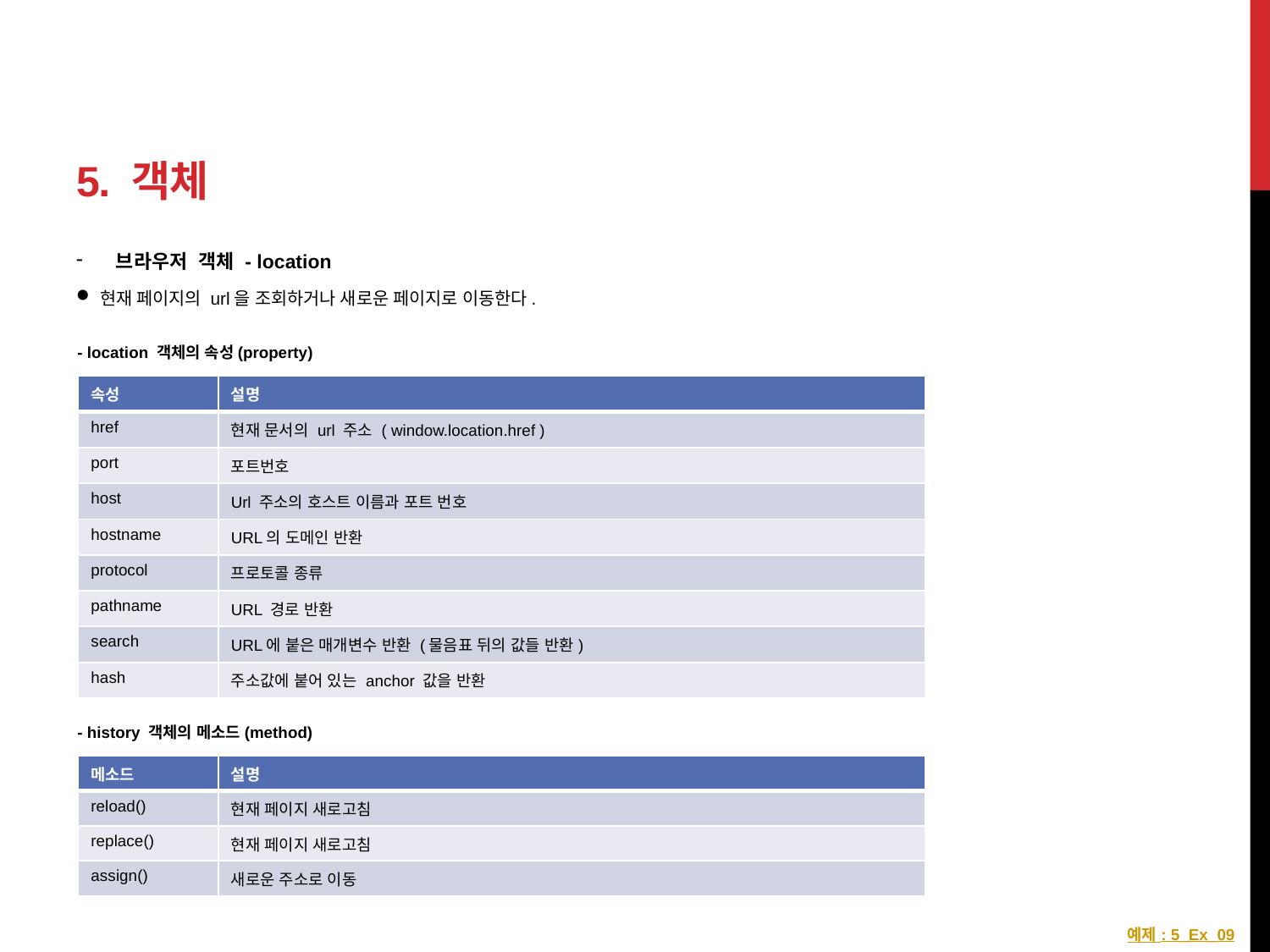

# 5. 객체
브라우저  객체 - location
현재 페이지의 url을 조회하거나 새로운 페이지로 이동한다.

- location 객체의 속성(property)
| 속성 | 설명 |
| --- | --- |
| href | 현재 문서의 url 주소 ( window.location.href ) |
| port | 포트번호 |
| host | Url 주소의 호스트 이름과 포트 번호 |
| hostname | URL의 도메인 반환 |
| protocol | 프로토콜 종류 |
| pathname | URL 경로 반환 |
| search | URL에 붙은 매개변수 반환 (물음표 뒤의 값들 반환) |
| hash | 주소값에 붙어 있는 anchor 값을 반환 |
- history 객체의 메소드(method)
| 메소드 | 설명 |
| --- | --- |
| reload() | 현재 페이지 새로고침 |
| replace() | 현재 페이지 새로고침 |
| assign() | 새로운 주소로 이동 |
예제 : 5_Ex_09